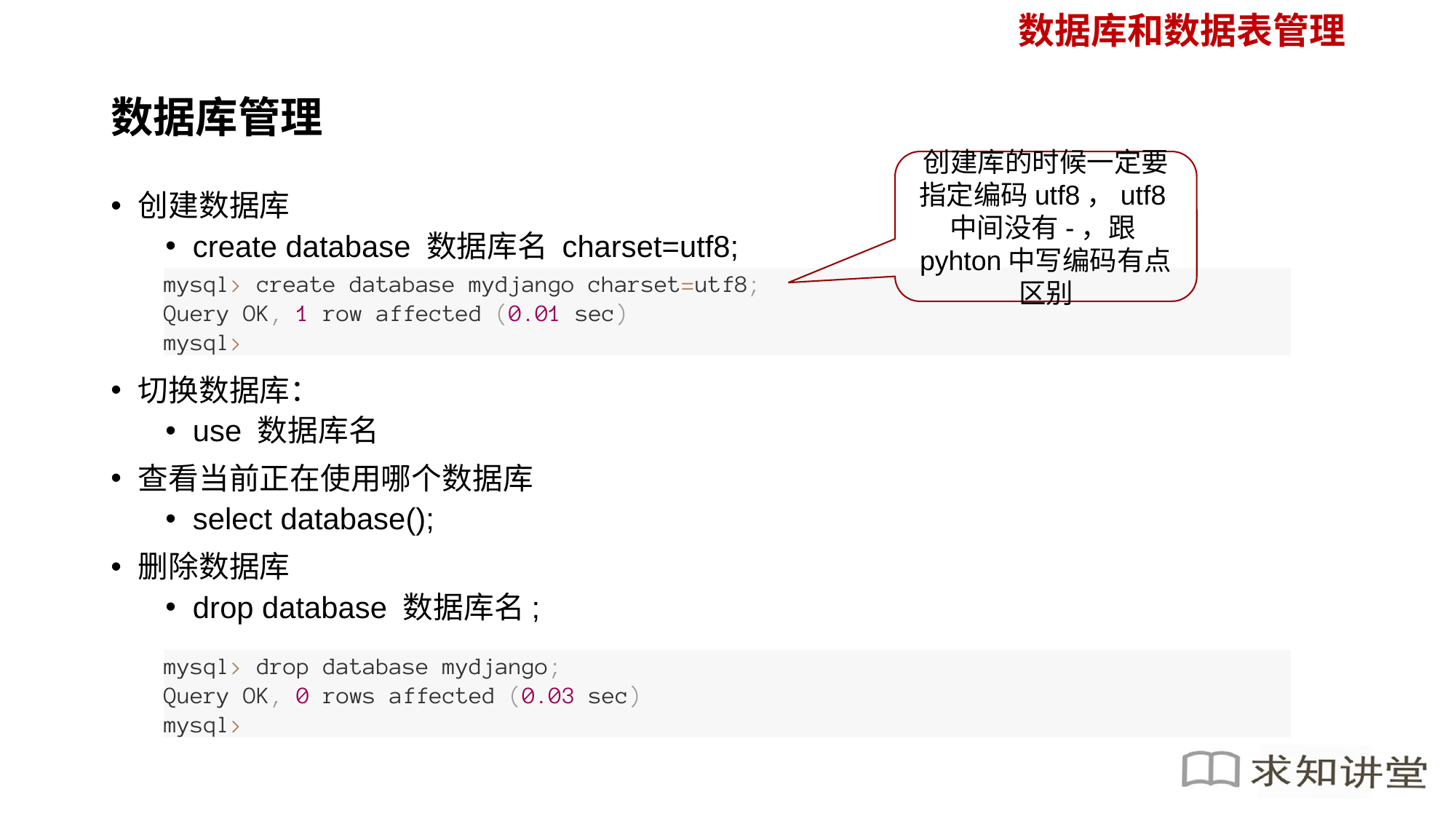

数据库和数据表管理
# 数据库管理
创建库的时候一定要指定编码utf8，utf8中间没有-，跟pyhton中写编码有点区别
创建数据库
create database 数据库名 charset=utf8;

切换数据库：
use 数据库名
查看当前正在使用哪个数据库
select database();
删除数据库
drop database 数据库名;

mysql> create database mydjango charset=utf8;
Query OK, 1 row affected (0.01 sec)
mysql>
mysql> drop database mydjango;
Query OK, 0 rows affected (0.03 sec)
mysql>